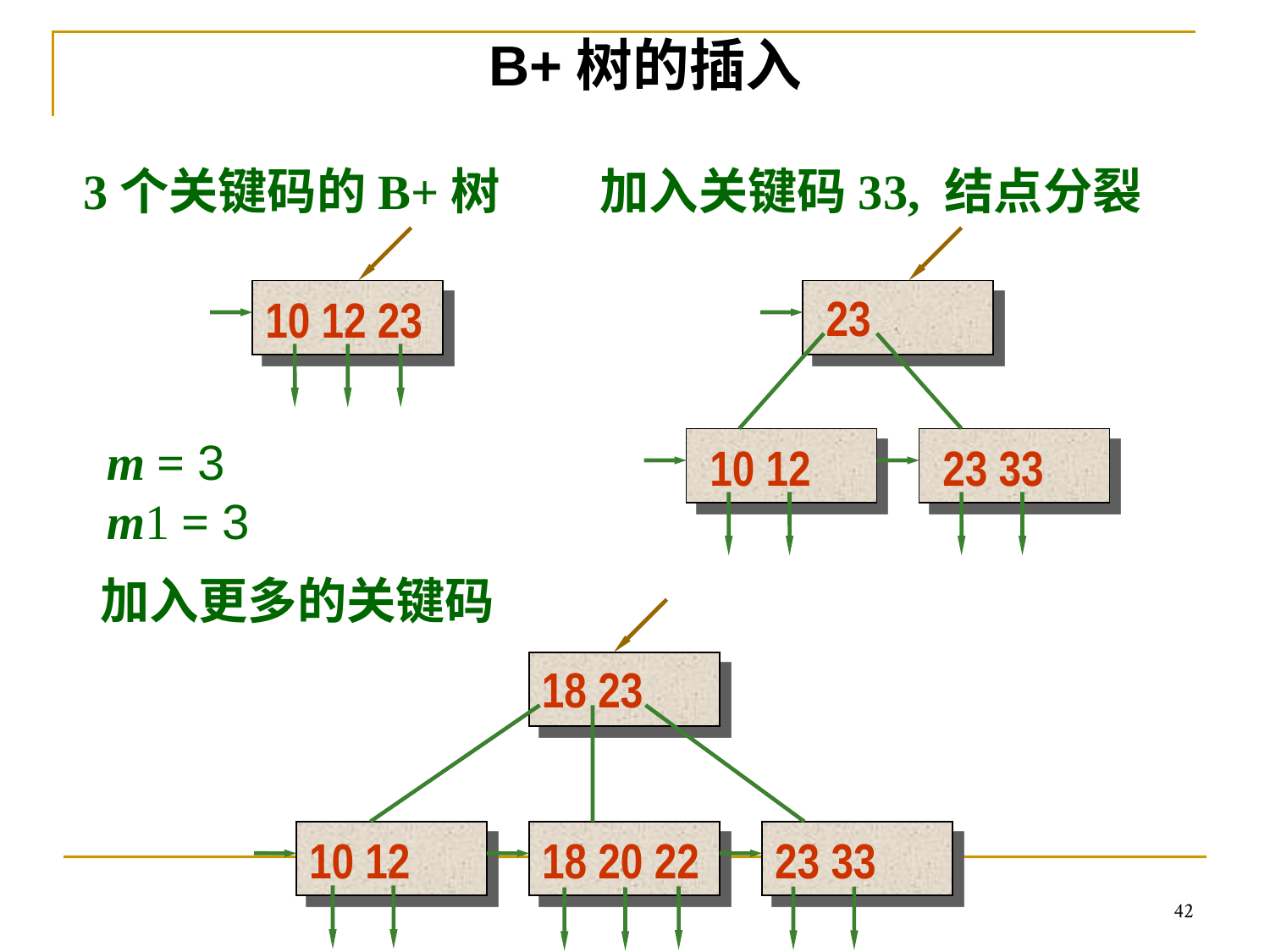

B+树的插入

3个关键码的B+树
加入关键码33, 结点分裂

23
10 12 23

m = 3
m1 = 3

10 12
23 33

加入更多的关键码

18 23

10 12
18 20 22
23 33

42